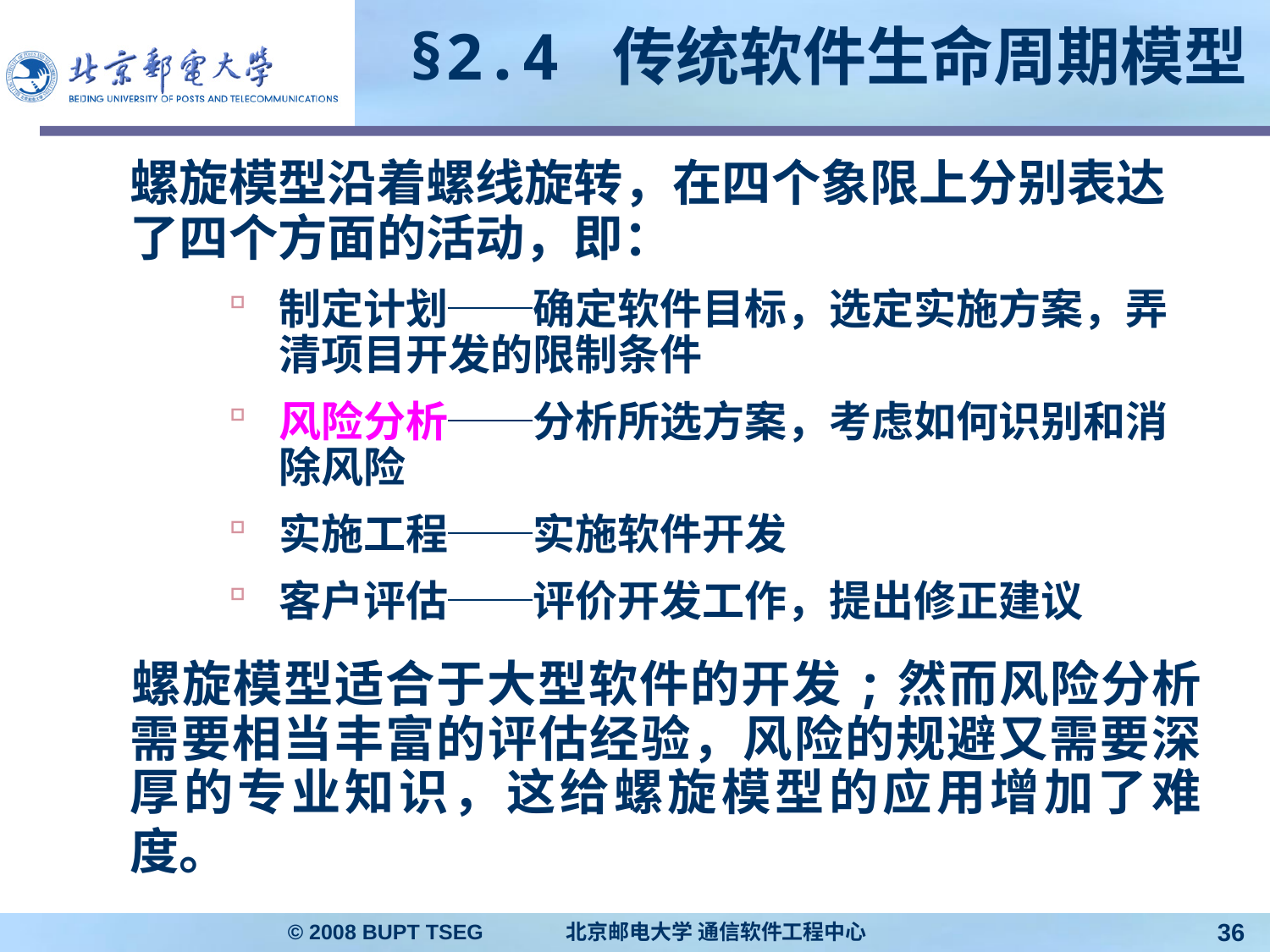

# §2.4 传统软件生命周期模型
	螺旋模型沿着螺线旋转，在四个象限上分别表达了四个方面的活动，即：
制定计划──确定软件目标，选定实施方案，弄清项目开发的限制条件
风险分析──分析所选方案，考虑如何识别和消除风险
实施工程──实施软件开发
客户评估──评价开发工作，提出修正建议
	螺旋模型适合于大型软件的开发;然而风险分析需要相当丰富的评估经验，风险的规避又需要深厚的专业知识，这给螺旋模型的应用增加了难度。
© 2008 BUPT TSEG             北京邮电大学 通信软件工程中心